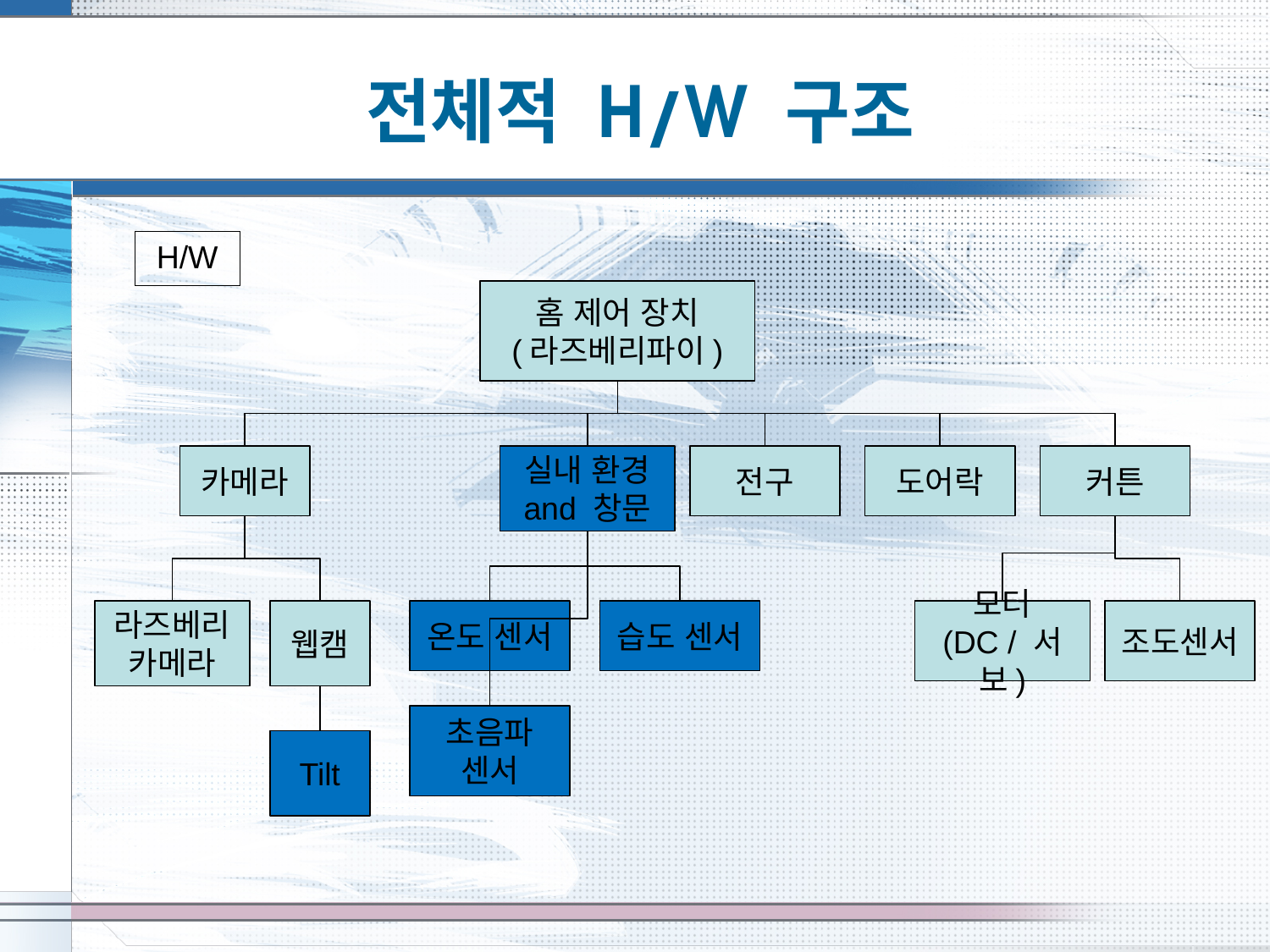

# 전체적 H/W 구조
H/W
홈 제어 장치
(라즈베리파이)
카메라
실내 환경
and 창문
전구
도어락
커튼
라즈베리 카메라
웹캠
온도 센서
습도 센서
모터
(DC / 서보)
조도센서
초음파 센서
Tilt